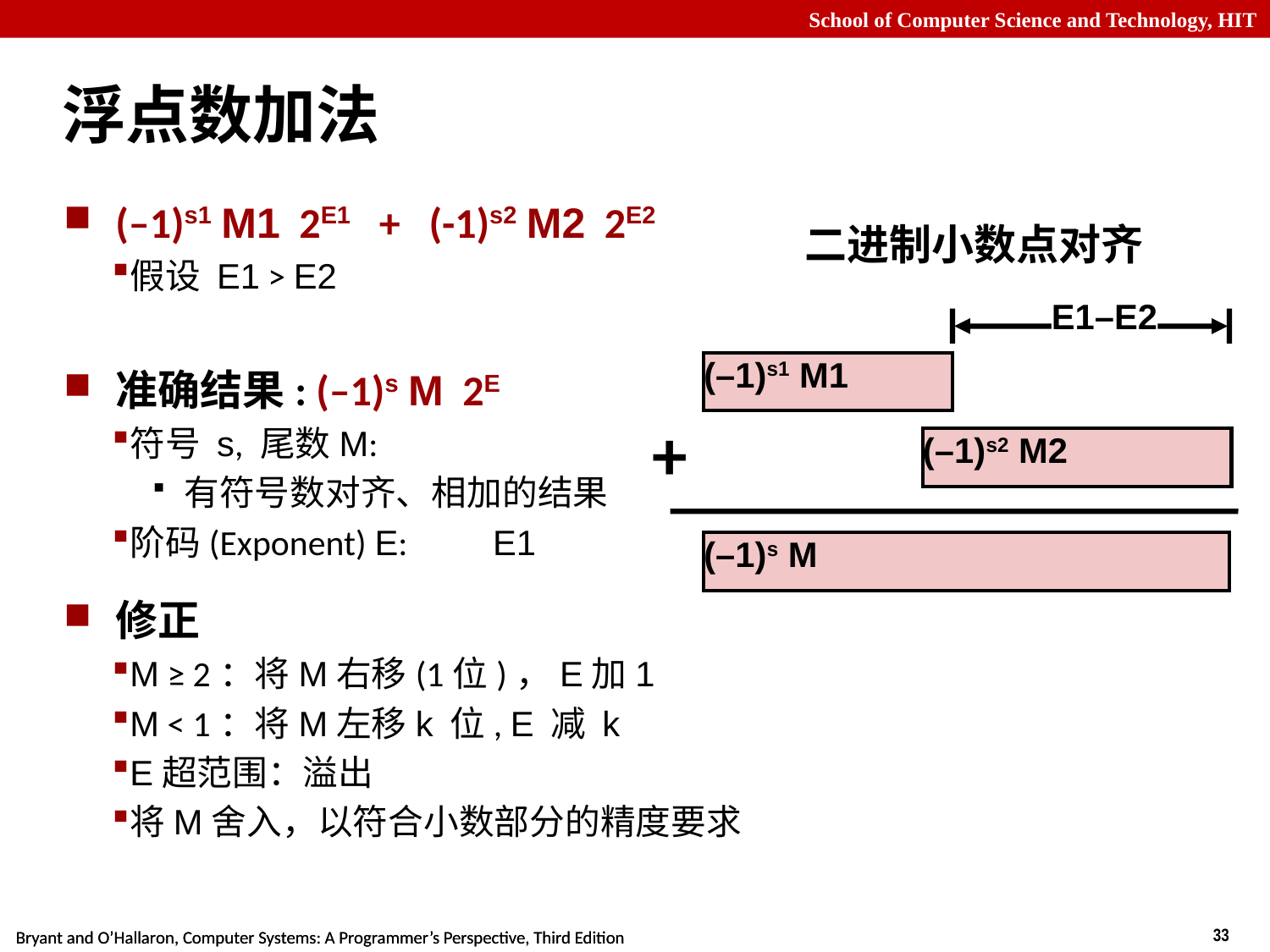

# 浮点数加法
(–1)s1 M1  2E1   +   (-1)s2 M2  2E2
假设 E1 > E2

准确结果: (–1)s M  2E
符号 s, 尾数M:
有符号数对齐、相加的结果
阶码(Exponent) E: 	E1
修正
M ≥ 2：将M右移(1位)，E加1
M < 1：将M左移k 位, E 减 k
E超范围：溢出
将M舍入，以符合小数部分的精度要求
二进制小数点对齐
E1–E2

(–1)s1 M1
+
(–1)s2 M2

(–1)s M